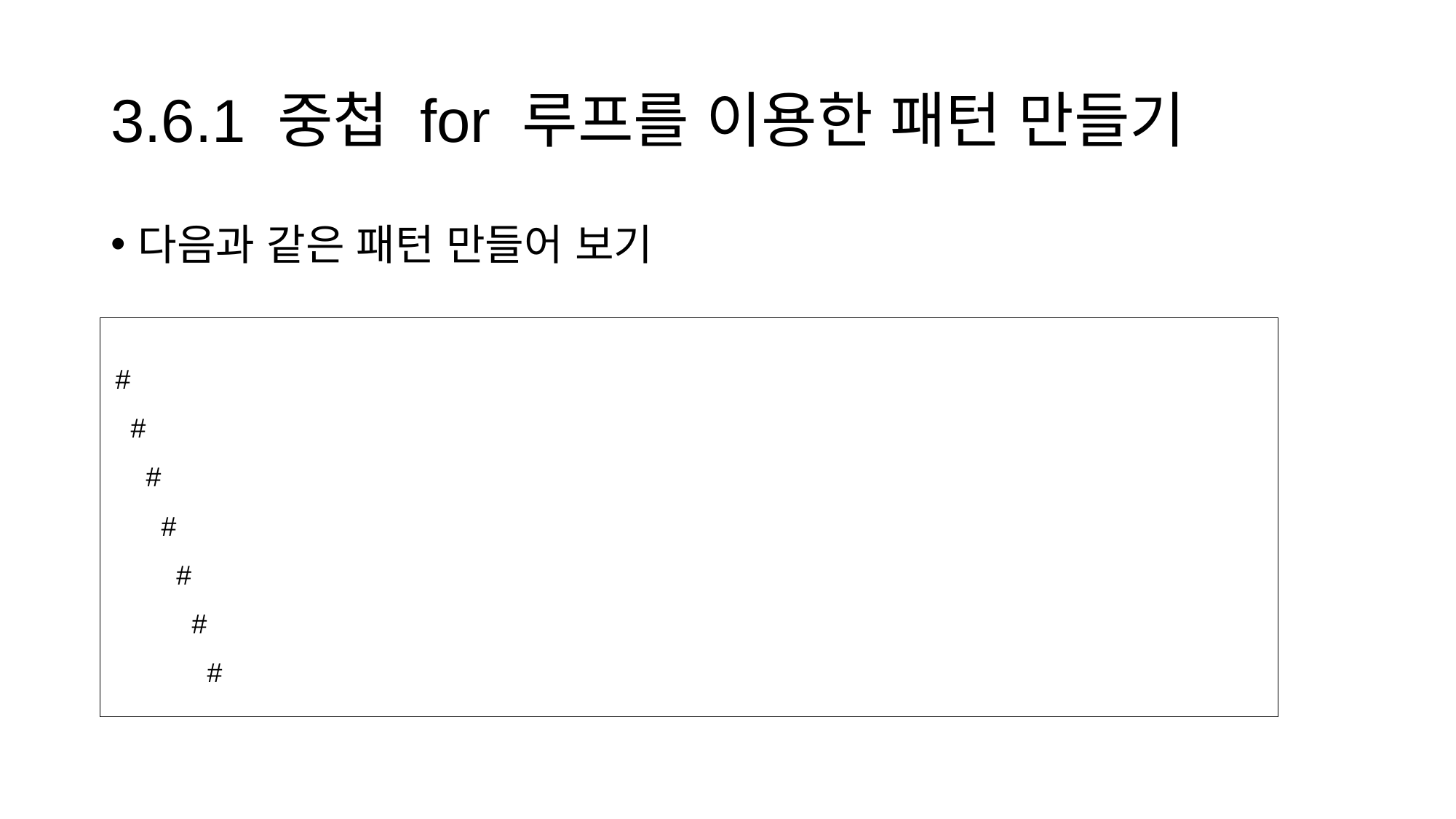

# 3.6.1 중첩 for 루프를 이용한 패턴 만들기
다음과 같은 패턴 만들어 보기
| # # # # # # # |
| --- |